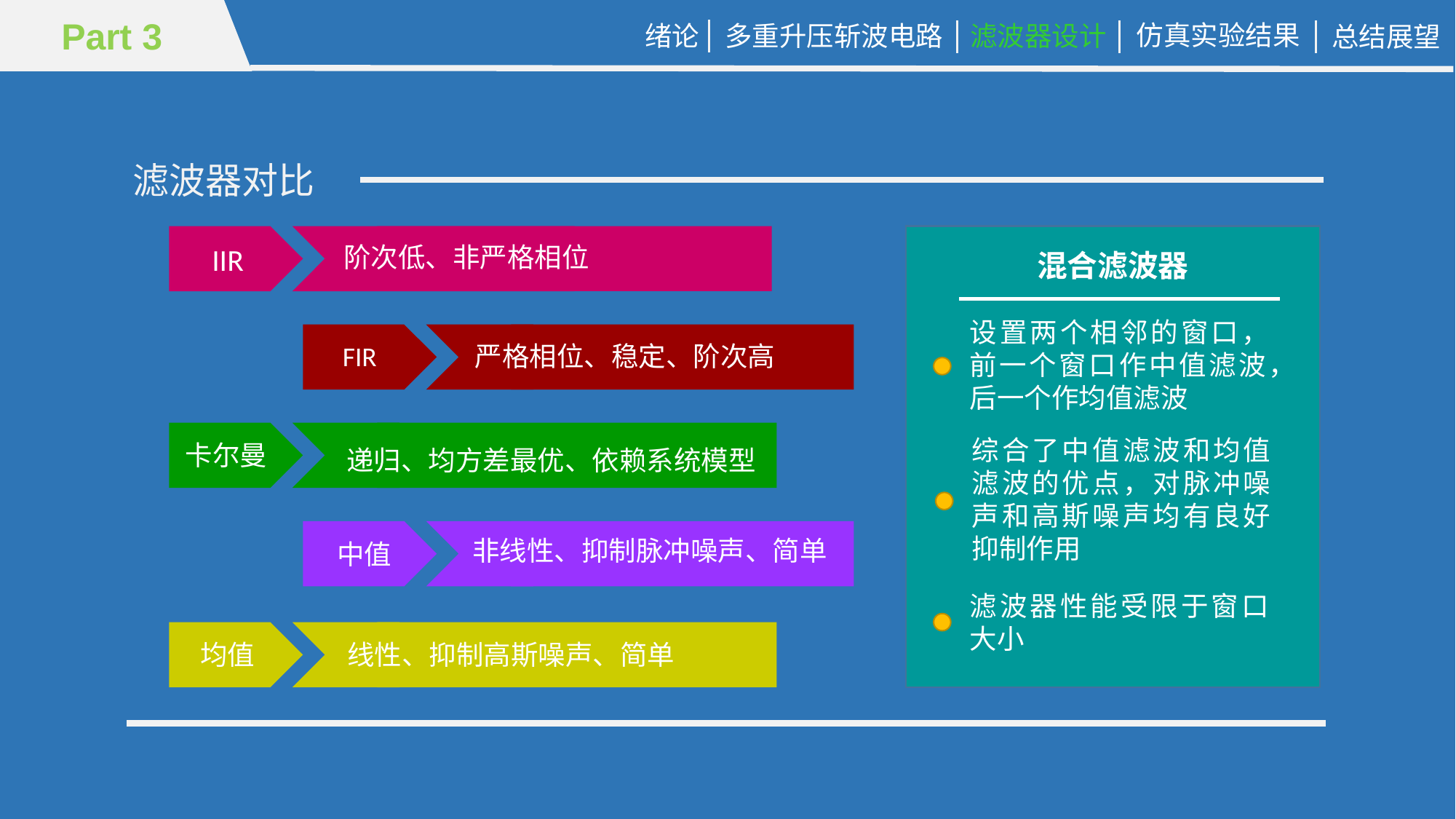

Part 3

仿真实验结果
滤波器设计
绪论
多重升压斩波电路
总结展望
滤波器对比
IIR
阶次低

阶次低、非严格相位
混合滤波器
设置两个相邻的窗口，前一个窗口作中值滤波，后一个作均值滤波

FIR
严格相位、稳定、阶次高

综合了中值滤波和均值滤波的优点，对脉冲噪声和高斯噪声均有良好抑制作用

卡尔曼
递归、均方差最优、依赖系统模型

非线性、抑制脉冲噪声、简单
中值
滤波器性能受限于窗口大小

均值
线性、抑制高斯噪声、简单